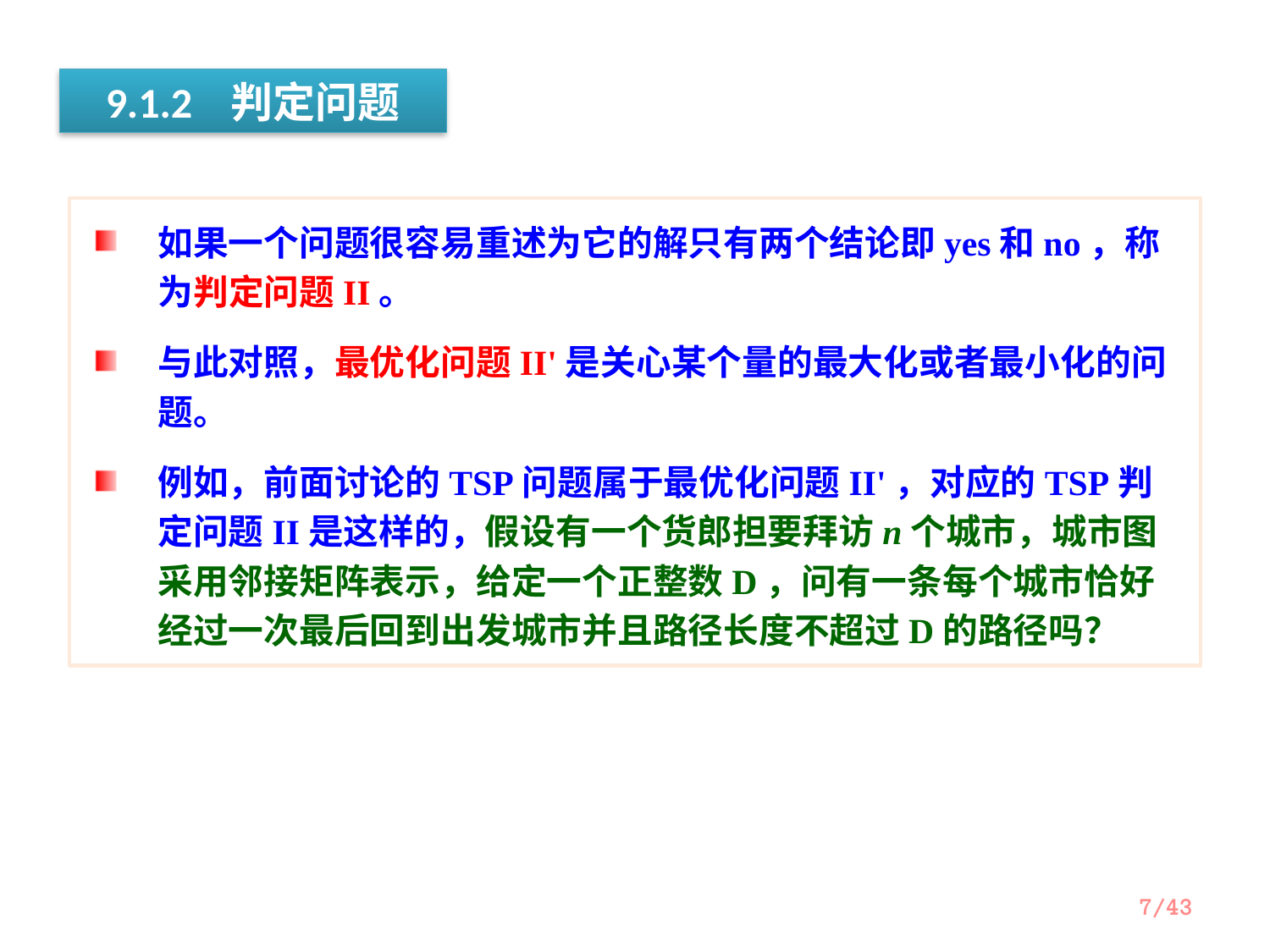

9.1.2   判定问题
如果一个问题很容易重述为它的解只有两个结论即yes和no，称为判定问题II。
与此对照，最优化问题II'是关心某个量的最大化或者最小化的问题。
例如，前面讨论的TSP问题属于最优化问题II'，对应的TSP判定问题II是这样的，假设有一个货郎担要拜访n个城市，城市图采用邻接矩阵表示，给定一个正整数D，问有一条每个城市恰好经过一次最后回到出发城市并且路径长度不超过D的路径吗？
7/43